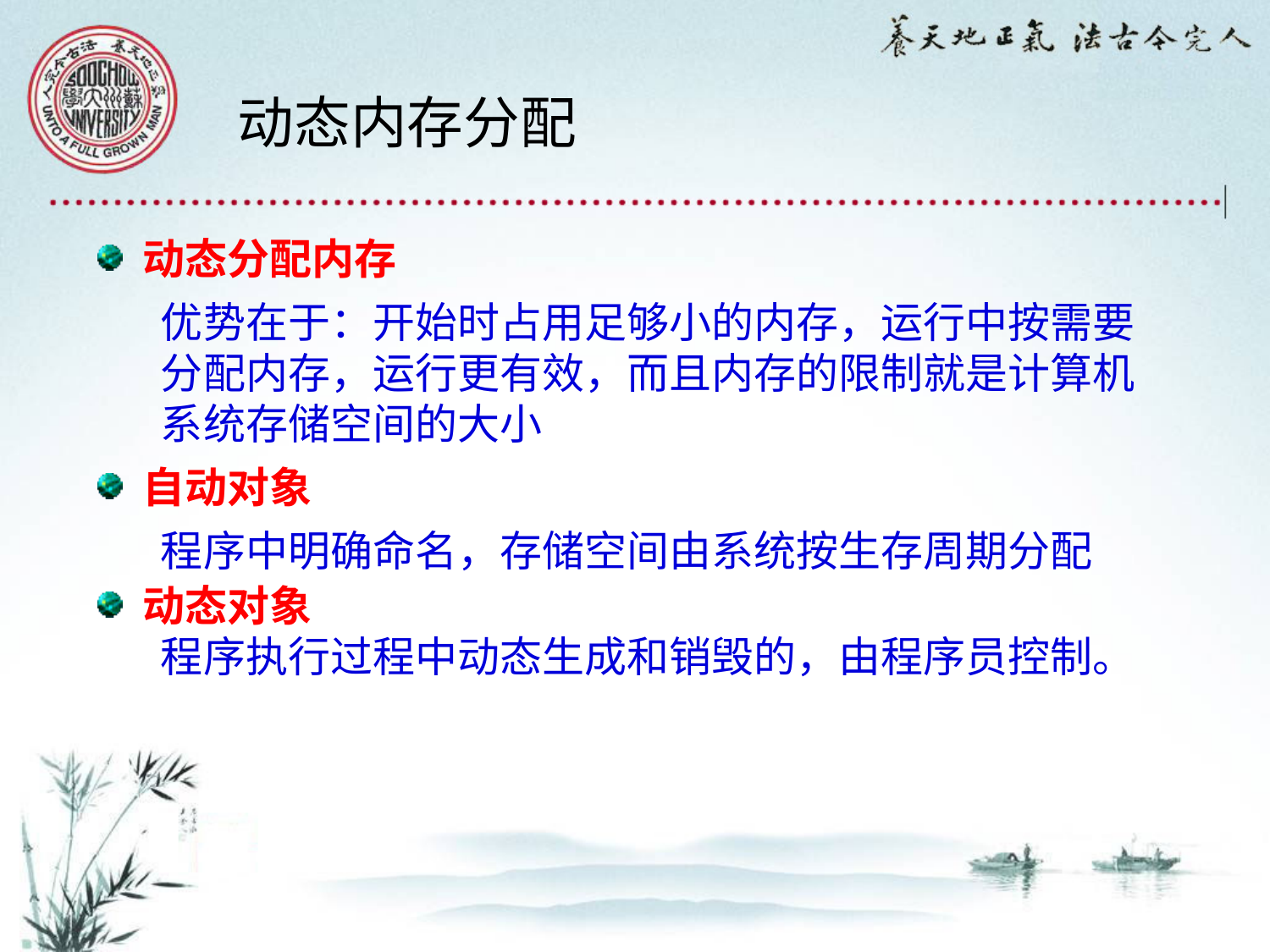

# 动态内存分配
 动态分配内存
优势在于：开始时占用足够小的内存，运行中按需要分配内存，运行更有效，而且内存的限制就是计算机系统存储空间的大小
 自动对象
程序中明确命名，存储空间由系统按生存周期分配
 动态对象
程序执行过程中动态生成和销毁的，由程序员控制。